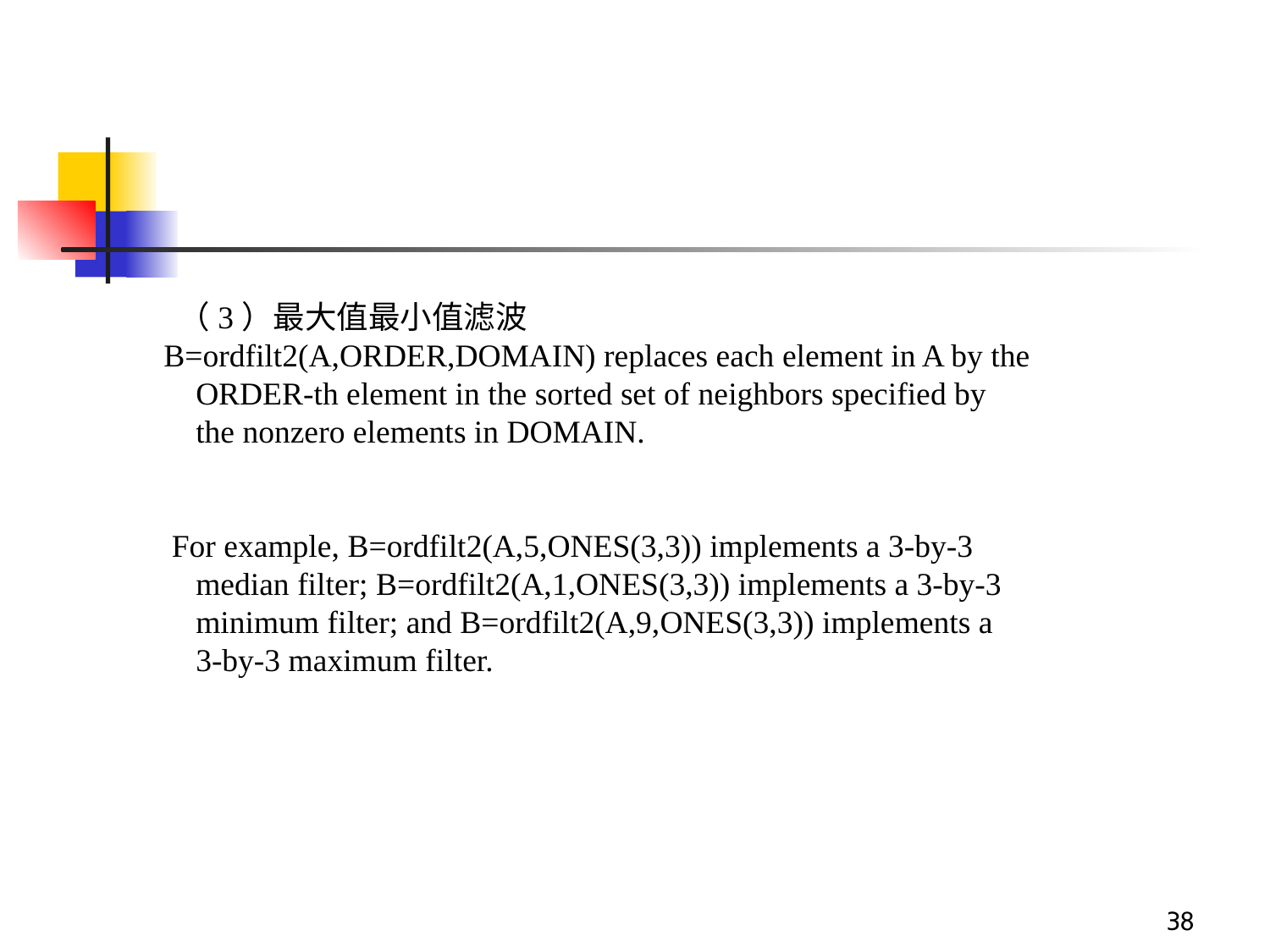

（3）最大值最小值滤波
B=ordfilt2(A,ORDER,DOMAIN) replaces each element in A by the
    ORDER-th element in the sorted set of neighbors specified by
    the nonzero elements in DOMAIN.

 For example, B=ordfilt2(A,5,ONES(3,3)) implements a 3-by-3
    median filter; B=ordfilt2(A,1,ONES(3,3)) implements a 3-by-3
    minimum filter; and B=ordfilt2(A,9,ONES(3,3)) implements a
    3-by-3 maximum filter.

38